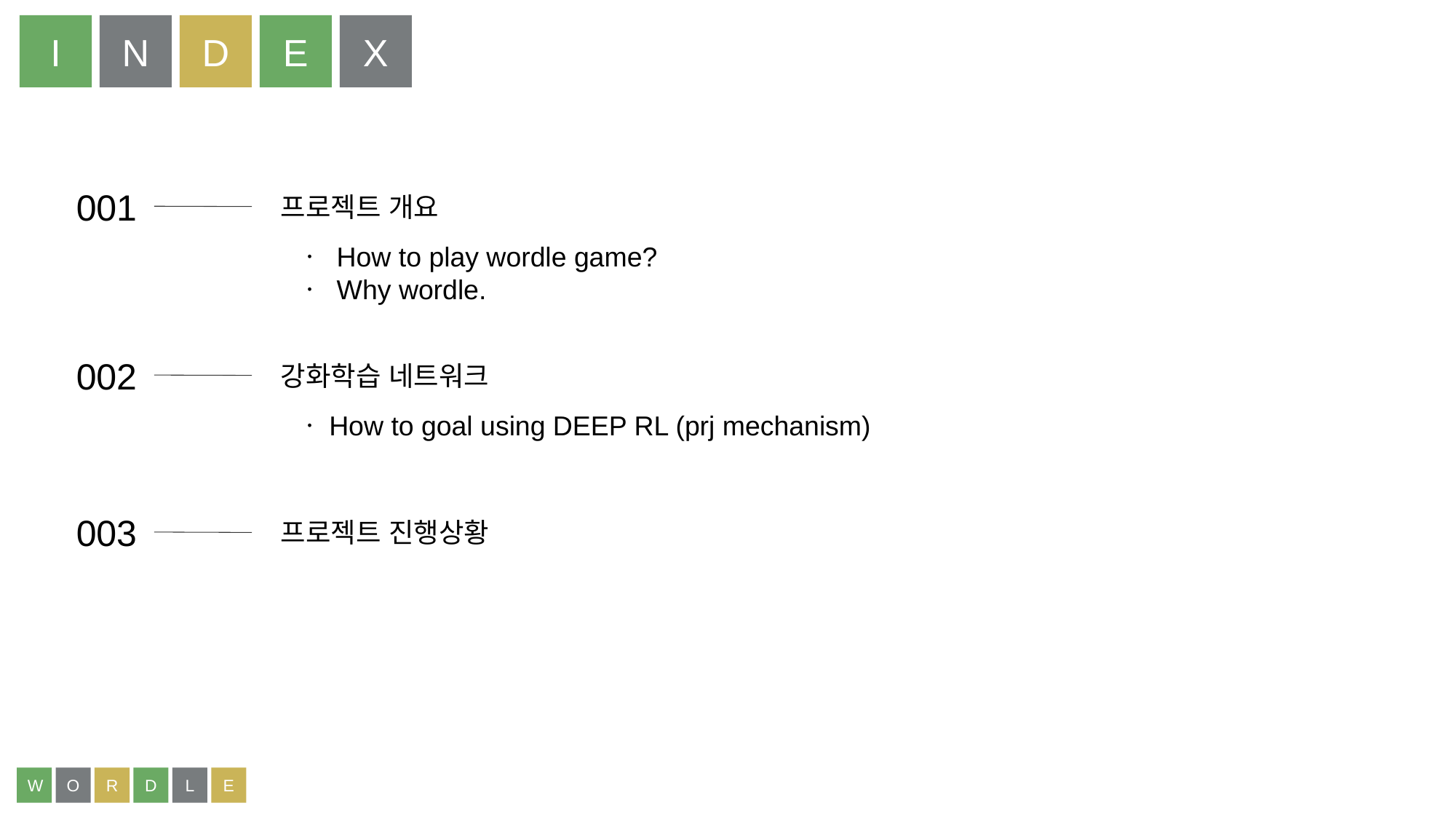

I
N
D
E
X
001
 프로젝트 개요
   ㆍ How to play wordle game?
   ㆍ Why wordle.
002
 강화학습 네트워크
   ㆍHow to goal using DEEP RL (prj mechanism)
003
 프로젝트 진행상황